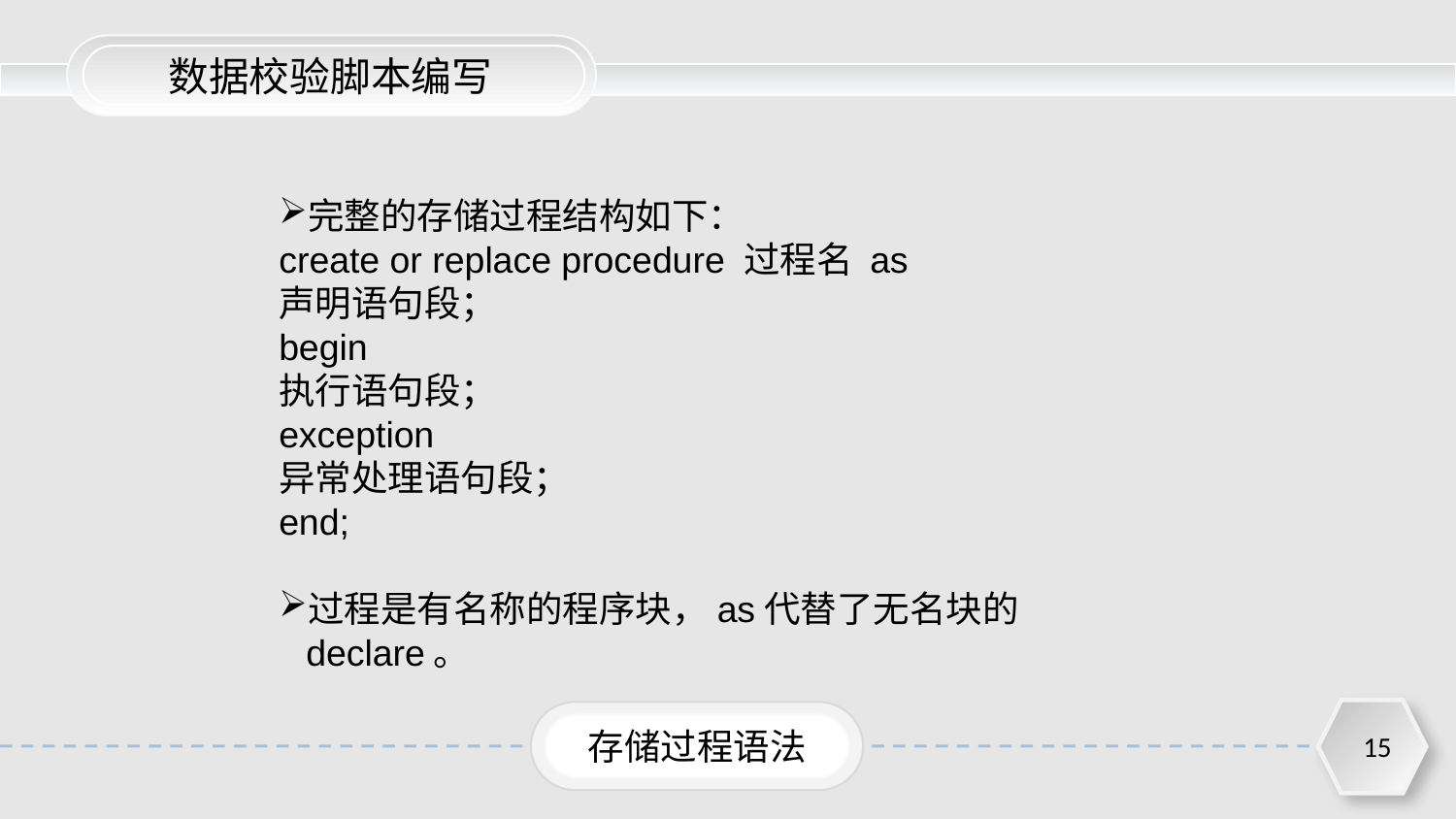

数据校验脚本编写
完整的存储过程结构如下：
create or replace procedure 过程名 as
声明语句段；
begin
执行语句段；
exception
异常处理语句段；
end;

过程是有名称的程序块，as代替了无名块的declare。
存储过程语法